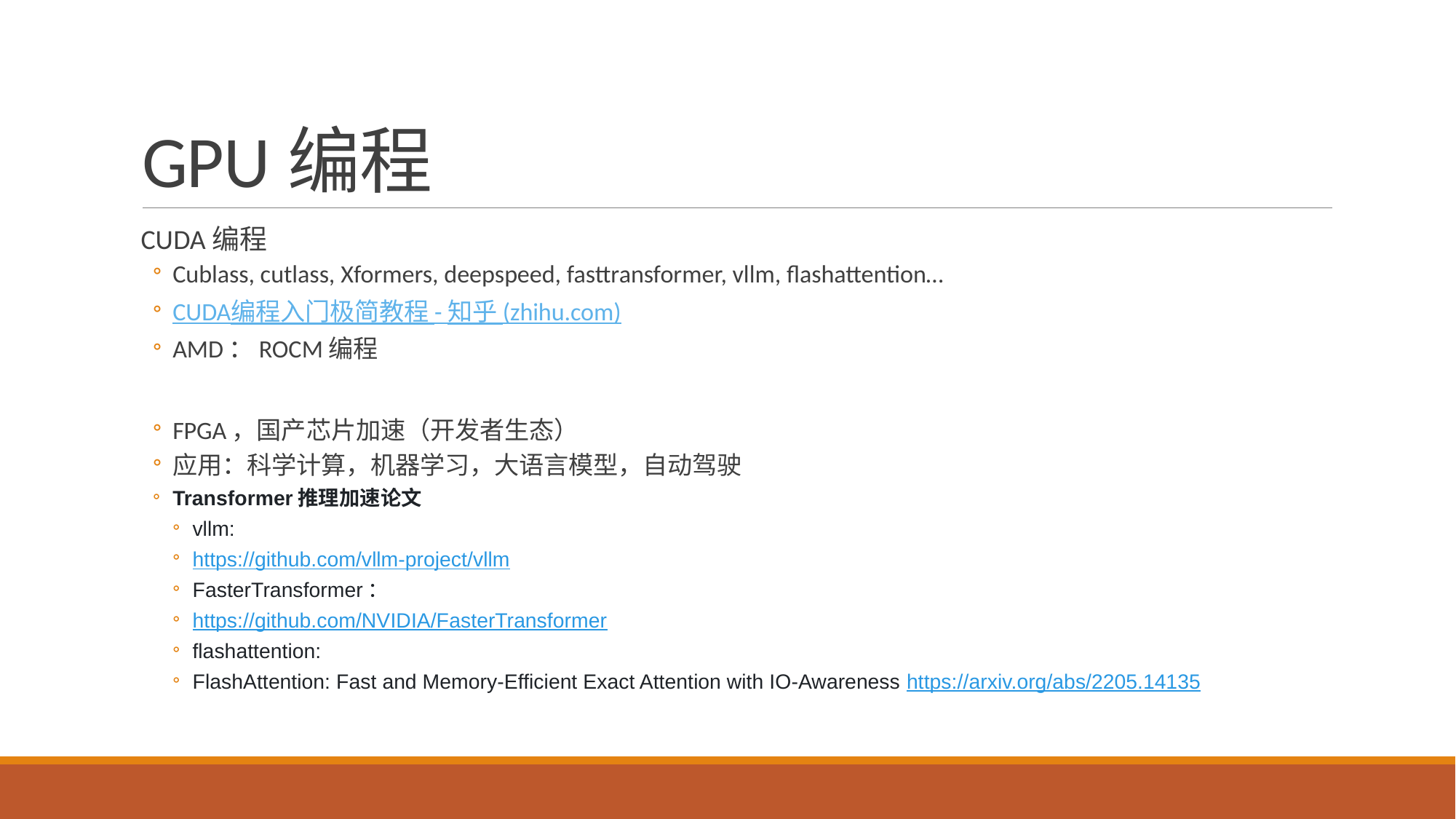

# GPU编程
CUDA编程
Cublass, cutlass, Xformers, deepspeed, fasttransformer, vllm, flashattention…
CUDA编程入门极简教程 - 知乎 (zhihu.com)
AMD：ROCM编程

FPGA，国产芯片加速（开发者生态）
应用：科学计算，机器学习，大语言模型，自动驾驶
Transformer推理加速论文
vllm:
https://github.com/vllm-project/vllm
FasterTransformer：
https://github.com/NVIDIA/FasterTransformer
flashattention:
FlashAttention: Fast and Memory-Efficient Exact Attention with IO-Awareness https://arxiv.org/abs/2205.14135